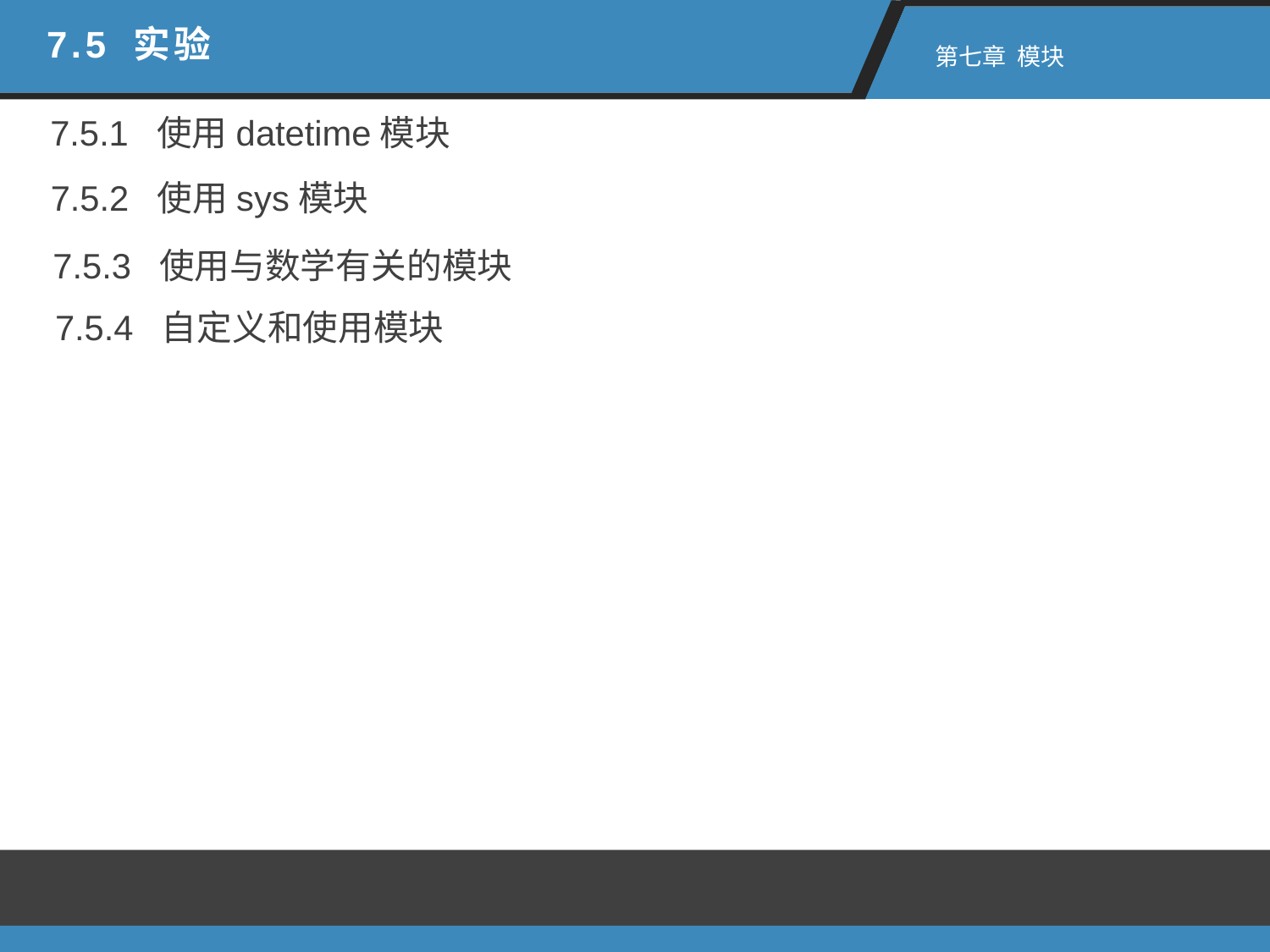

7.5 实验

  第七章  模块
7.5.1  使用datetime模块
7.5.2  使用sys模块
7.5.3  使用与数学有关的模块
7.5.4  自定义和使用模块